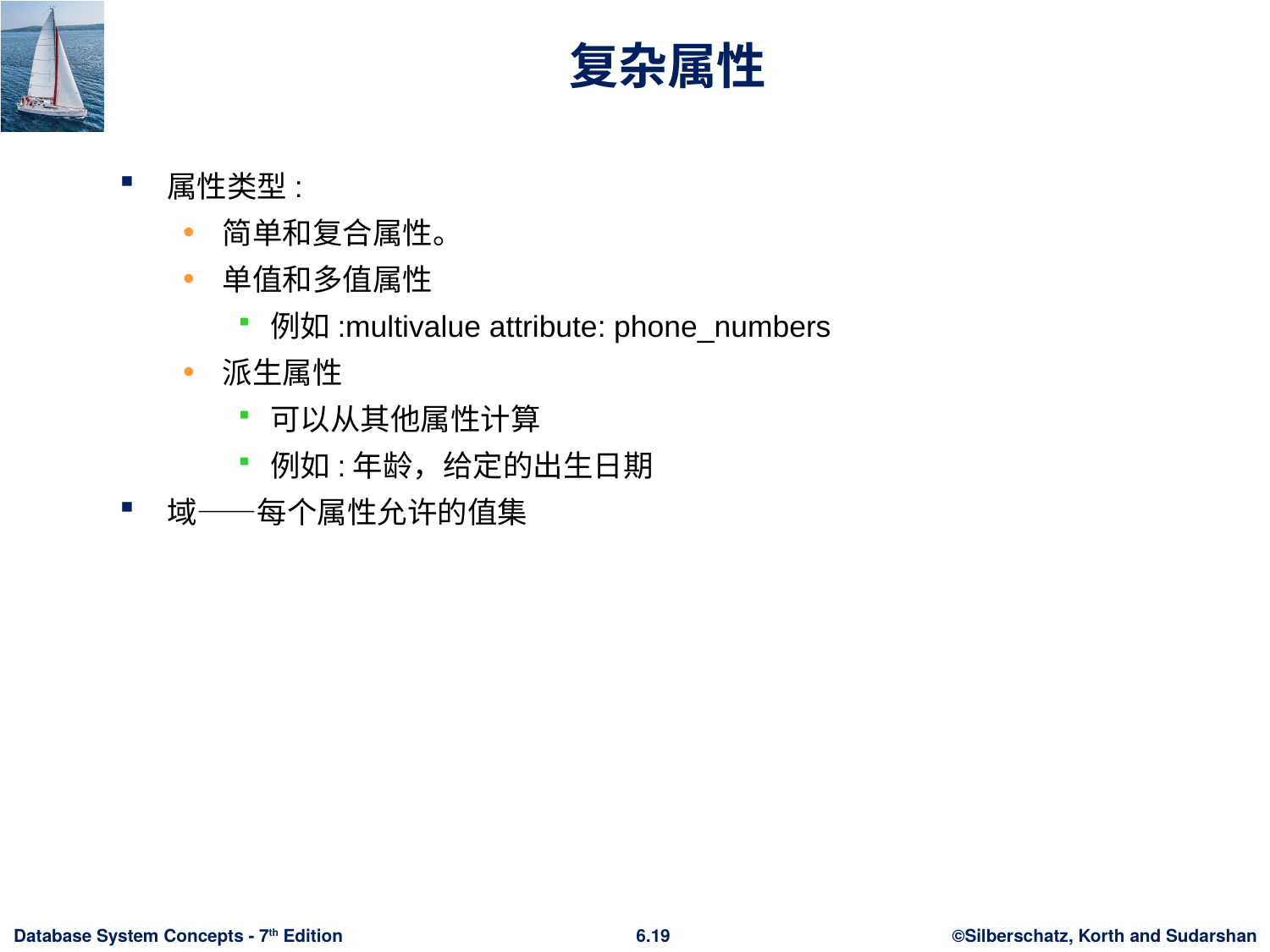

# 复杂属性
属性类型:
简单和复合属性。
单值和多值属性
例如:multivalue attribute: phone_numbers
派生属性
可以从其他属性计算
例如:年龄，给定的出生日期
域——每个属性允许的值集